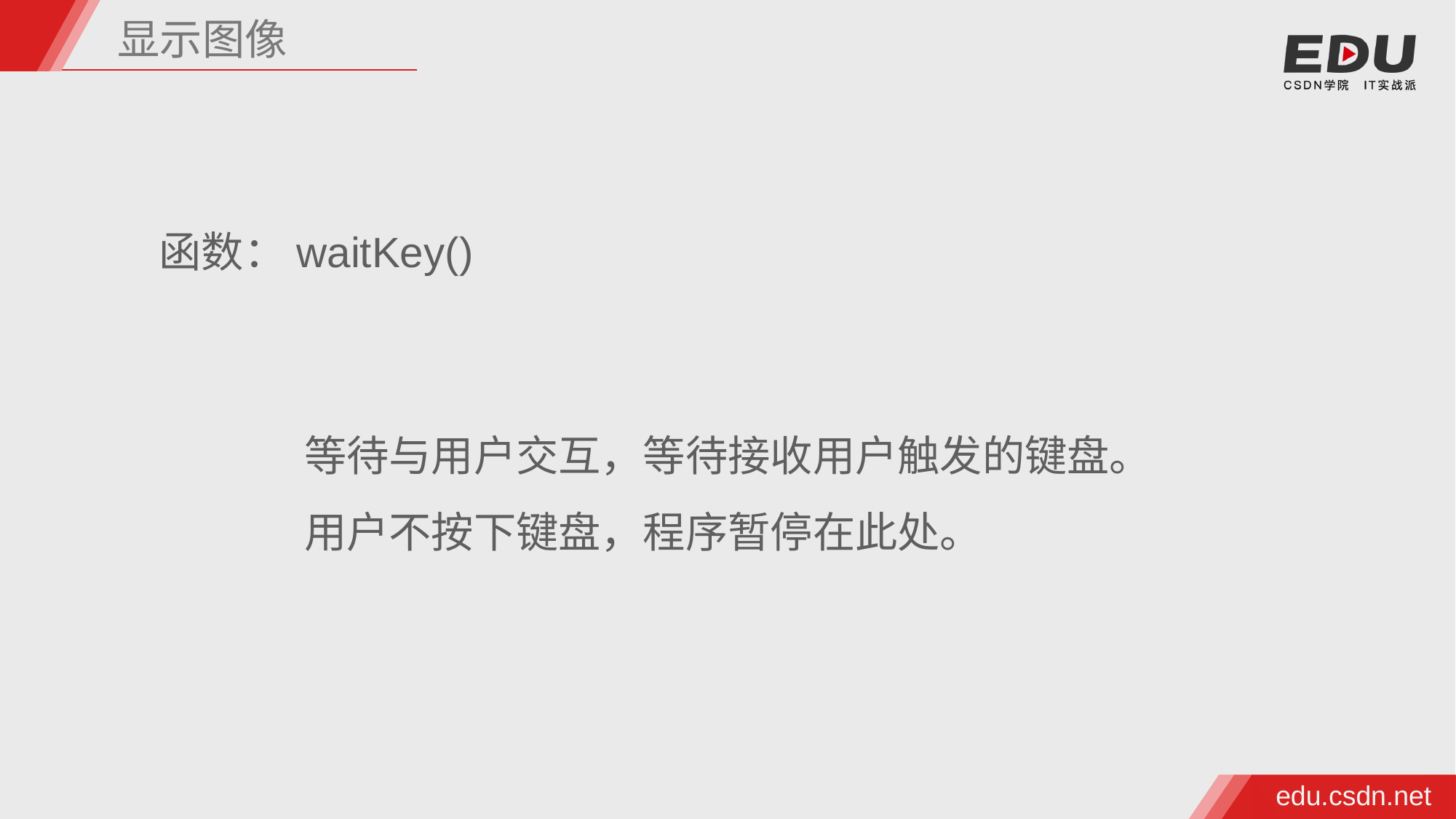

显示图像
函数：waitKey()
等待与用户交互，等待接收用户触发的键盘。
用户不按下键盘，程序暂停在此处。
edu.csdn.net